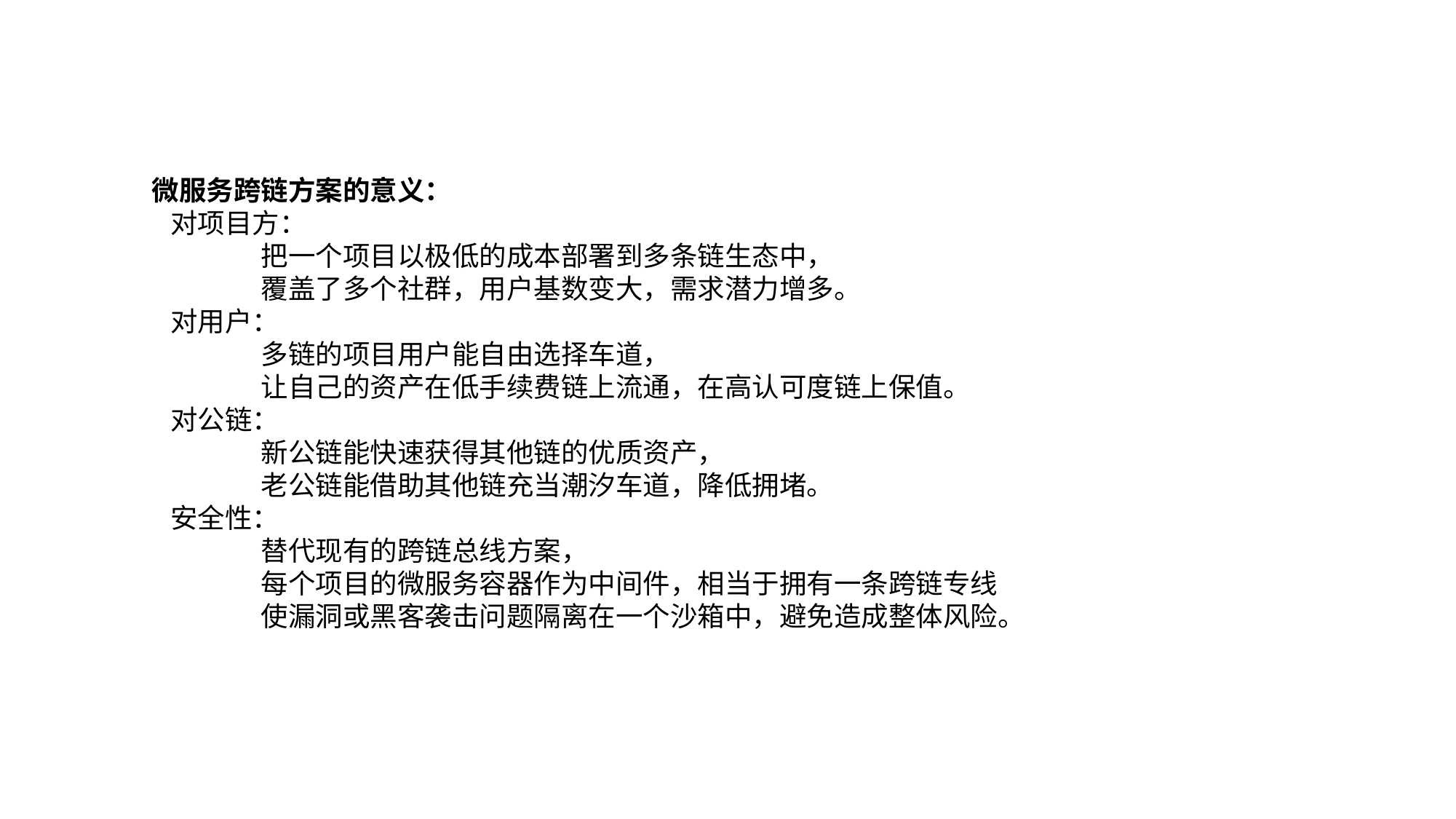

微服务跨链方案的意义：
  对项目方：
	把一个项目以极低的成本部署到多条链生态中，
	覆盖了多个社群，用户基数变大，需求潜力增多。
  对用户：
	多链的项目用户能自由选择车道，
	让自己的资产在低手续费链上流通，在高认可度链上保值。
  对公链：
	新公链能快速获得其他链的优质资产，
	老公链能借助其他链充当潮汐车道，降低拥堵。
  安全性：
	替代现有的跨链总线方案，
	每个项目的微服务容器作为中间件，相当于拥有一条跨链专线
	使漏洞或黑客袭击问题隔离在一个沙箱中，避免造成整体风险。